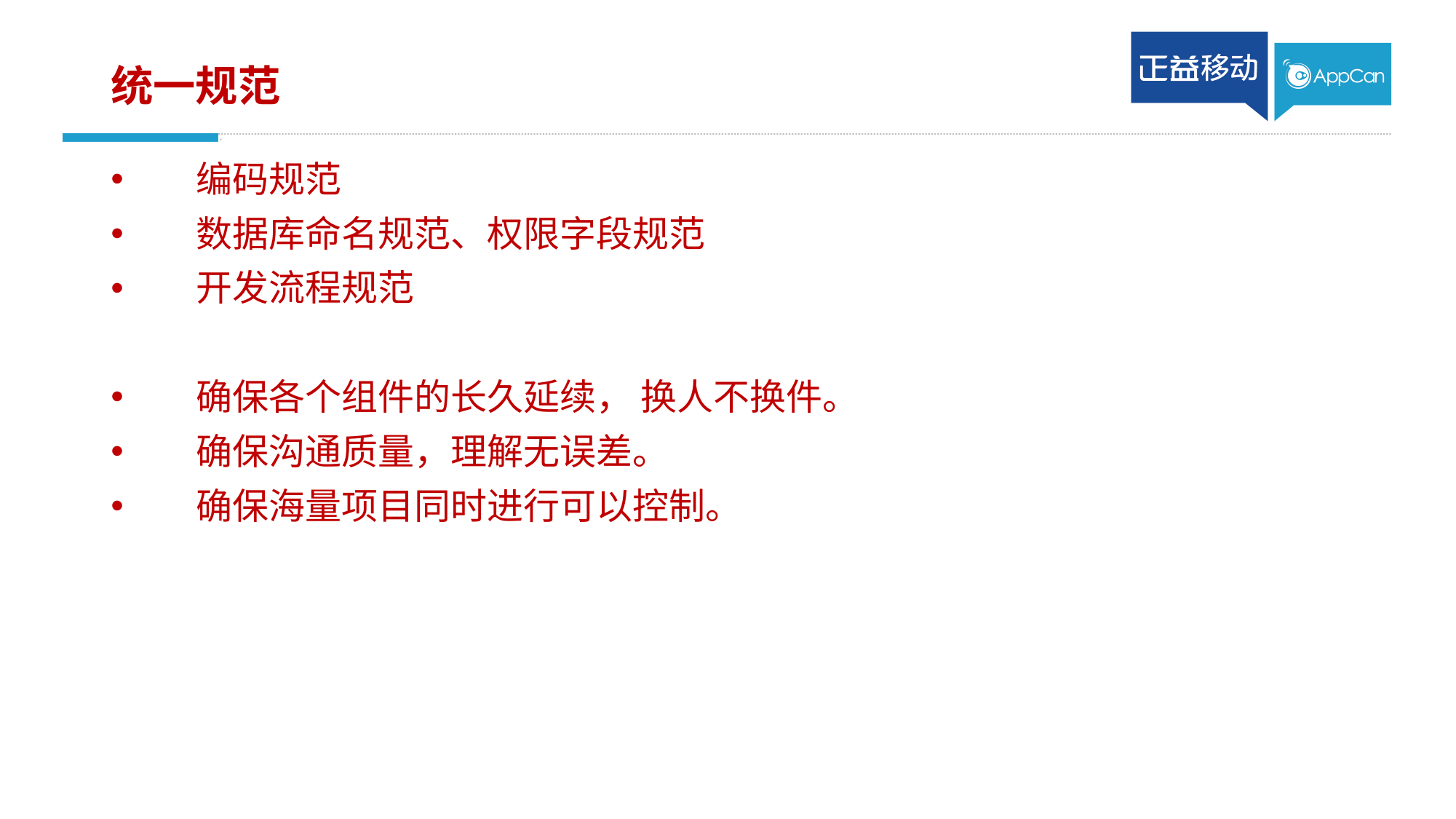

# 统一规范
      编码规范
      数据库命名规范、权限字段规范
      开发流程规范

      确保各个组件的长久延续， 换人不换件。
      确保沟通质量，理解无误差。
      确保海量项目同时进行可以控制。